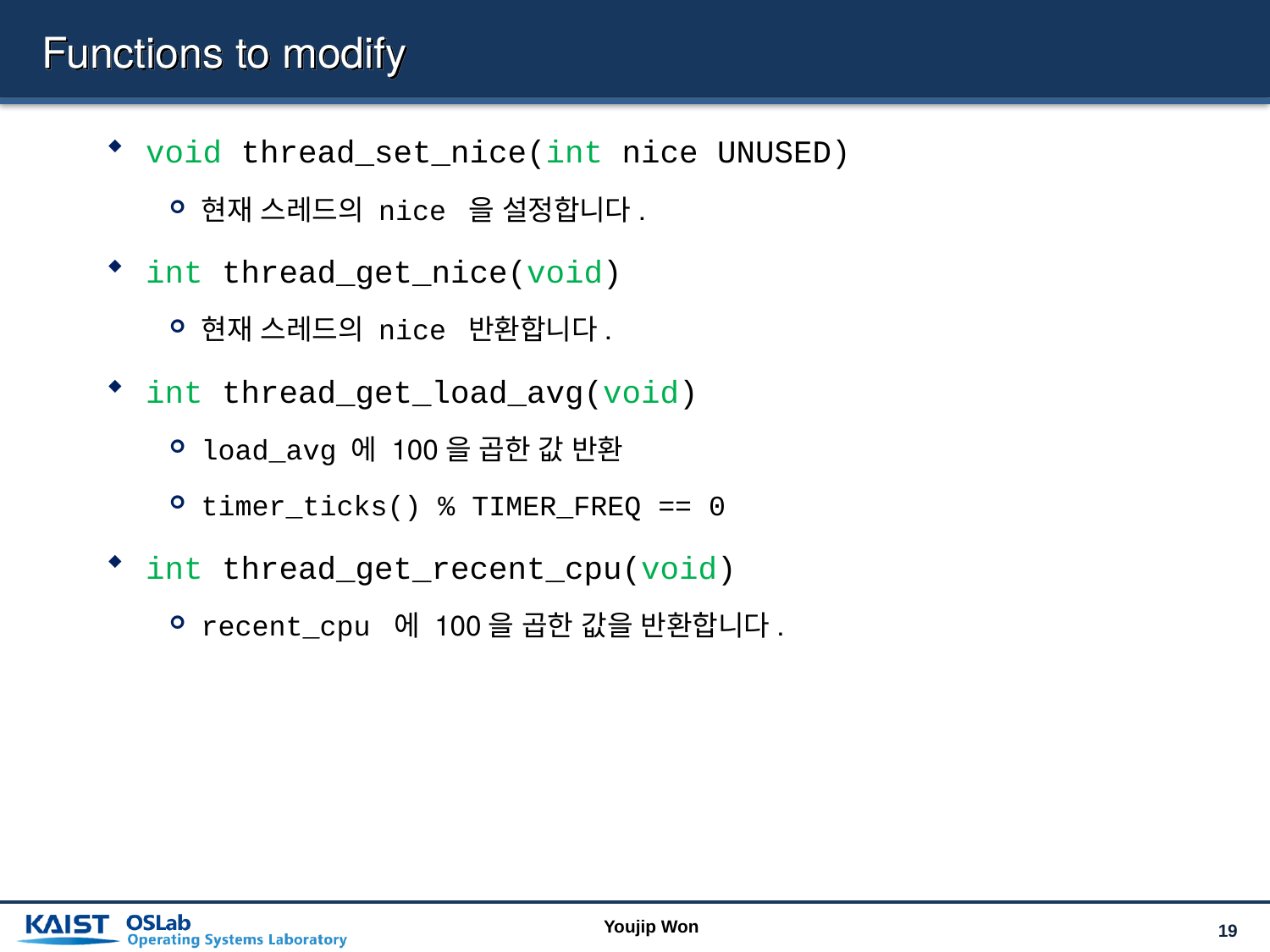

# Functions to modify
void thread_set_nice(int nice UNUSED)
현재 스레드의 nice  을 설정합니다.
int thread_get_nice(void)
현재 스레드의 nice  반환합니다.
int thread_get_load_avg(void)
load_avg 에 100을 곱한 값 반환
timer_ticks() % TIMER_FREQ == 0
int thread_get_recent_cpu(void)
recent_cpu 에 100을 곱한 값을 반환합니다.

Youjip Won
19